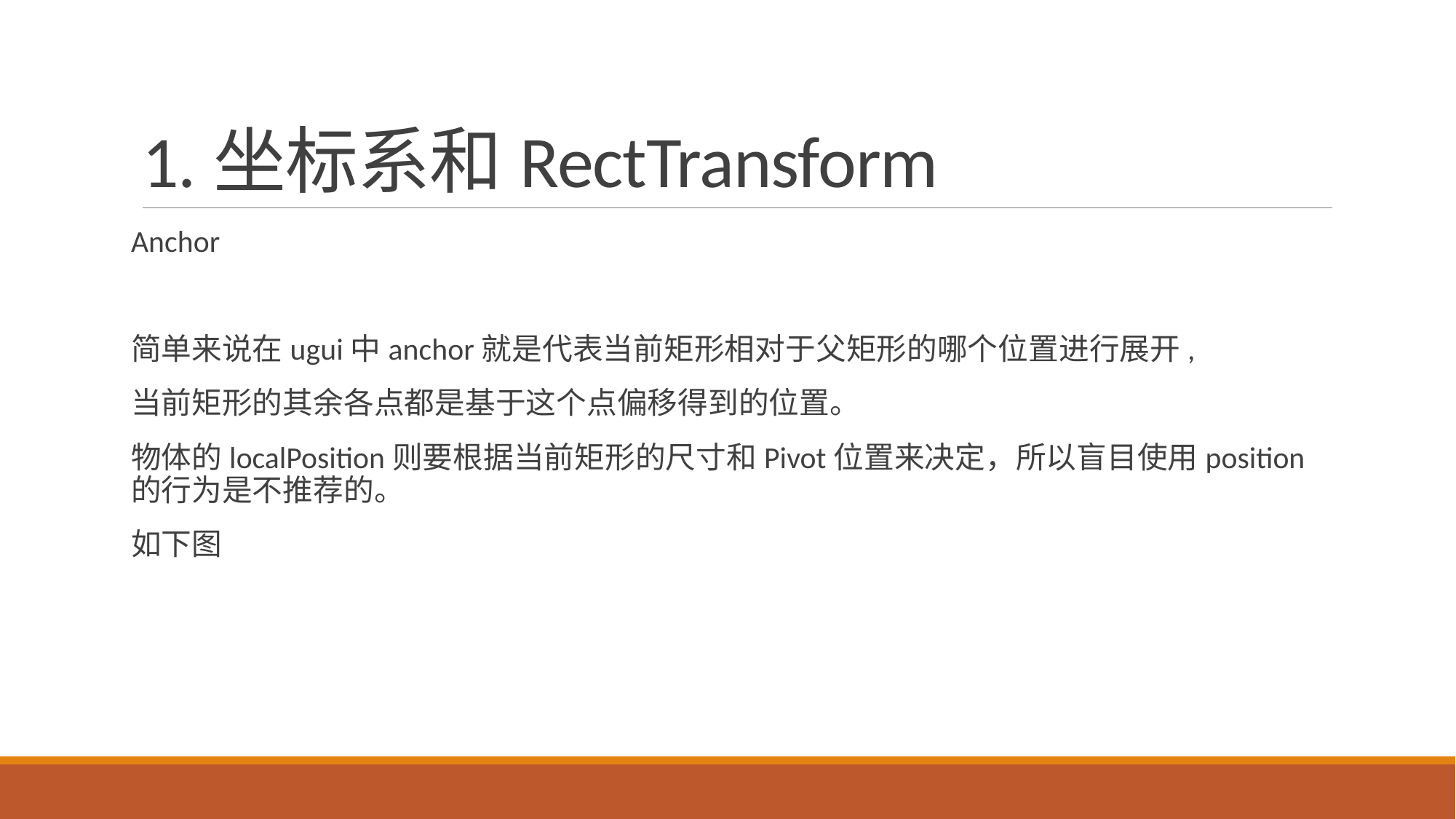

# 1.坐标系和RectTransform
Anchor

简单来说在ugui中anchor就是代表当前矩形相对于父矩形的哪个位置进行展开,
当前矩形的其余各点都是基于这个点偏移得到的位置。
物体的localPosition则要根据当前矩形的尺寸和Pivot位置来决定，所以盲目使用position的行为是不推荐的。
如下图